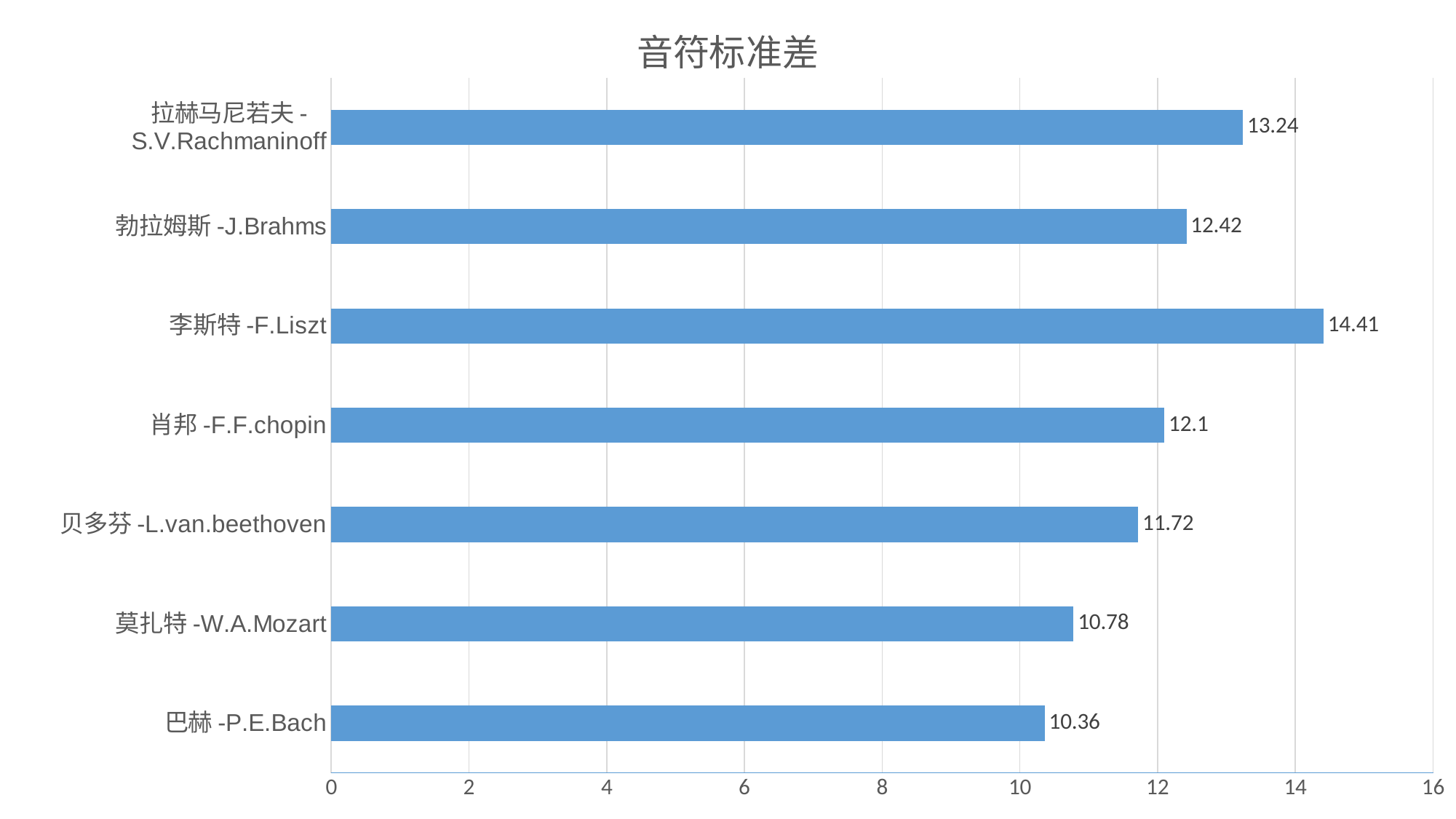

### Chart:

| Category | 音符标准差 |
|---|---|
| 巴赫-P.E.Bach | 10.36 |
| 莫扎特-W.A.Mozart | 10.78 |
| 贝多芬-L.van.beethoven | 11.72 |
| 肖邦-F.F.chopin | 12.1 |
| 李斯特-F.Liszt | 14.41 |
| 勃拉姆斯-J.Brahms | 12.42 |
| 拉赫马尼若夫-S.V.Rachmaninoff | 13.24 |